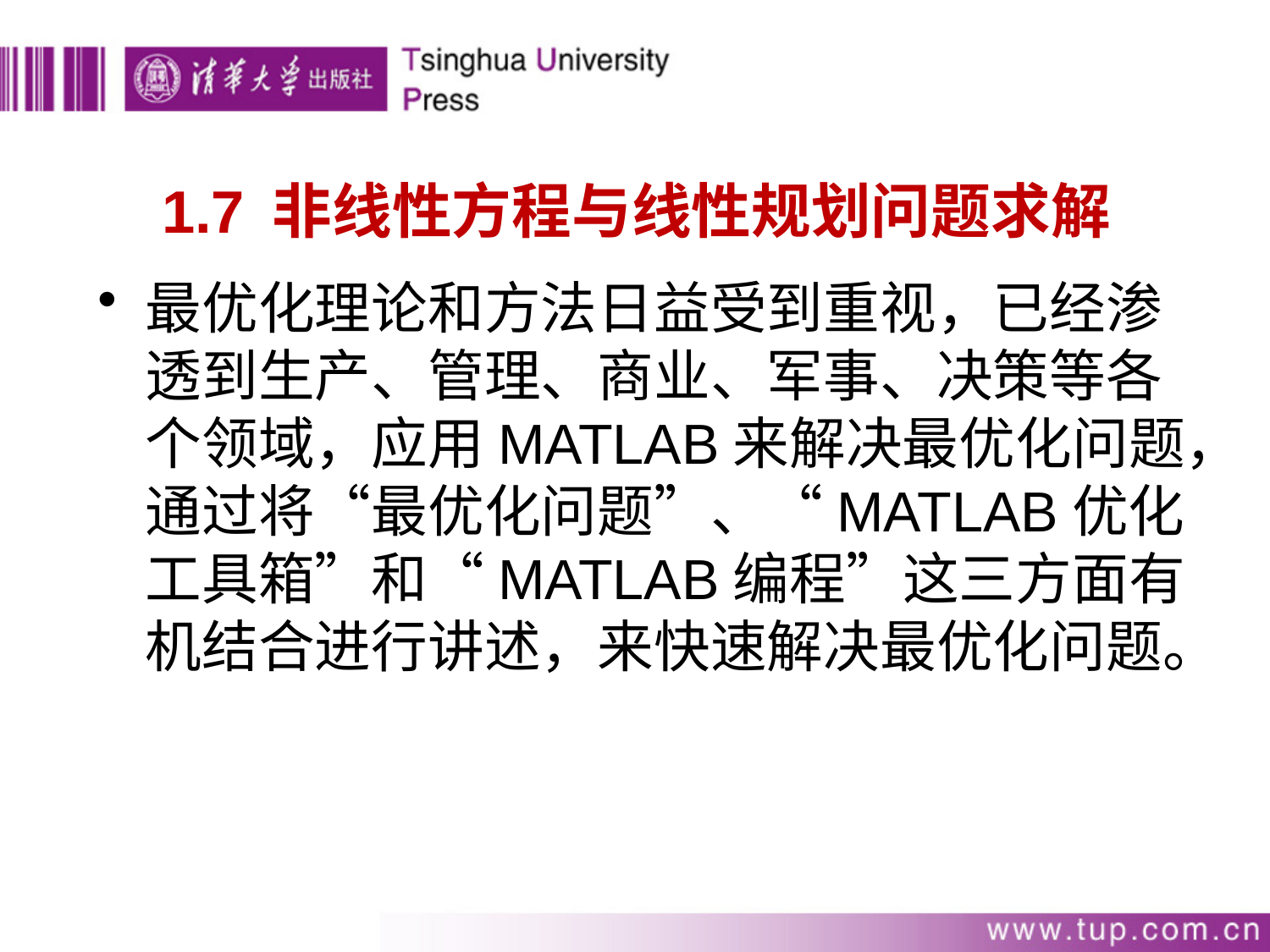

# 1.7 非线性方程与线性规划问题求解
最优化理论和方法日益受到重视，已经渗透到生产、管理、商业、军事、决策等各个领域，应用MATLAB来解决最优化问题，通过将“最优化问题”、“MATLAB优化工具箱”和“MATLAB编程”这三方面有机结合进行讲述，来快速解决最优化问题。